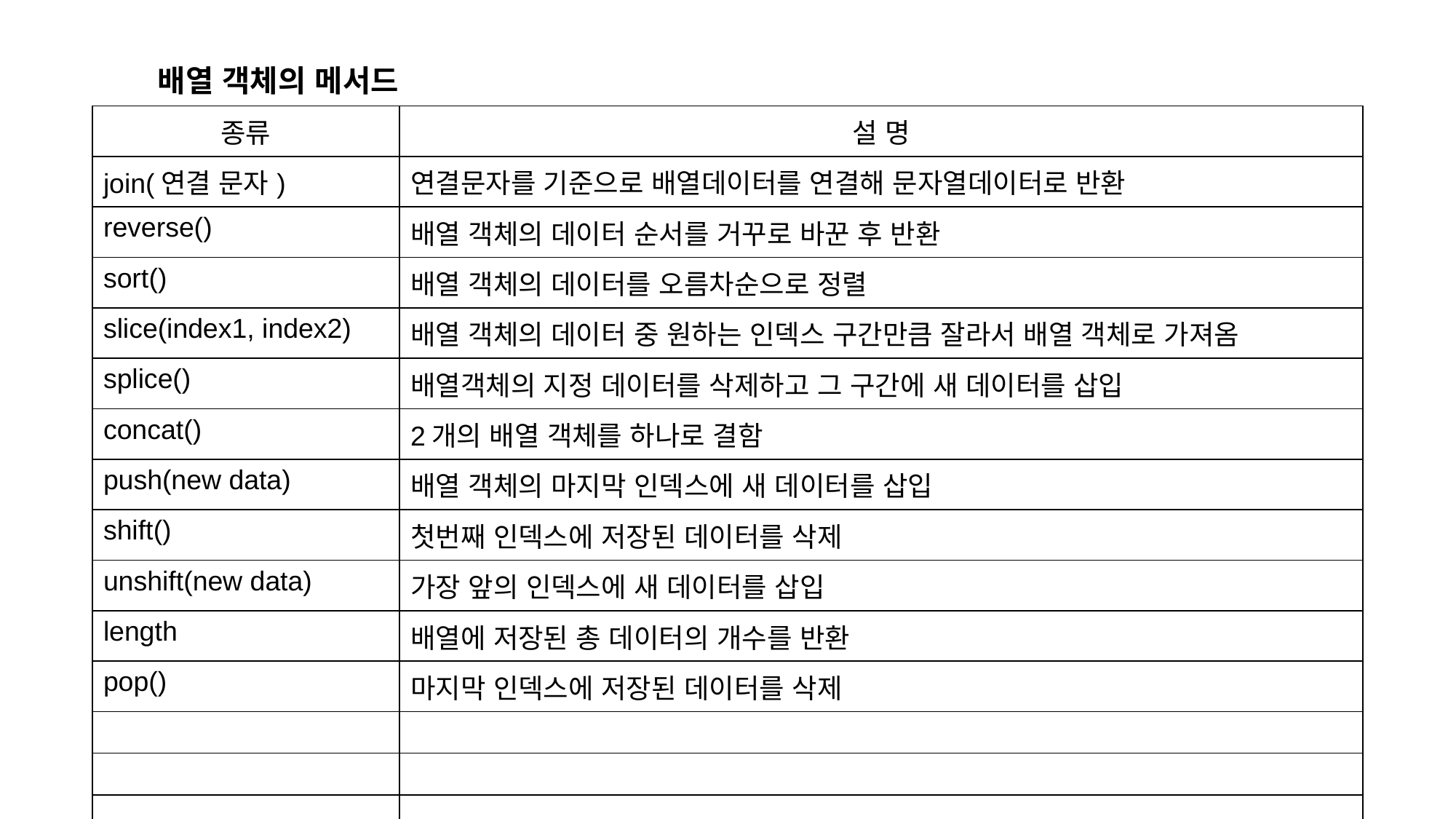

배열 객체의 메서드
| 종류 | 설 명 |
| --- | --- |
| join(연결 문자) | 연결문자를 기준으로 배열데이터를 연결해 문자열데이터로 반환 |
| reverse() | 배열 객체의 데이터 순서를 거꾸로 바꾼 후 반환 |
| sort() | 배열 객체의 데이터를 오름차순으로 정렬 |
| slice(index1, index2) | 배열 객체의 데이터 중 원하는 인덱스 구간만큼 잘라서 배열 객체로 가져옴 |
| splice() | 배열객체의 지정 데이터를 삭제하고 그 구간에 새 데이터를 삽입 |
| concat() | 2개의 배열 객체를 하나로 결함 |
| push(new data) | 배열 객체의 마지막 인덱스에 새 데이터를 삽입 |
| shift() | 첫번째 인덱스에 저장된 데이터를 삭제 |
| unshift(new data) | 가장 앞의 인덱스에 새 데이터를 삽입 |
| length | 배열에 저장된 총 데이터의 개수를 반환 |
| pop() | 마지막 인덱스에 저장된 데이터를 삭제 |
|  |  |
|  |  |
|  |  |